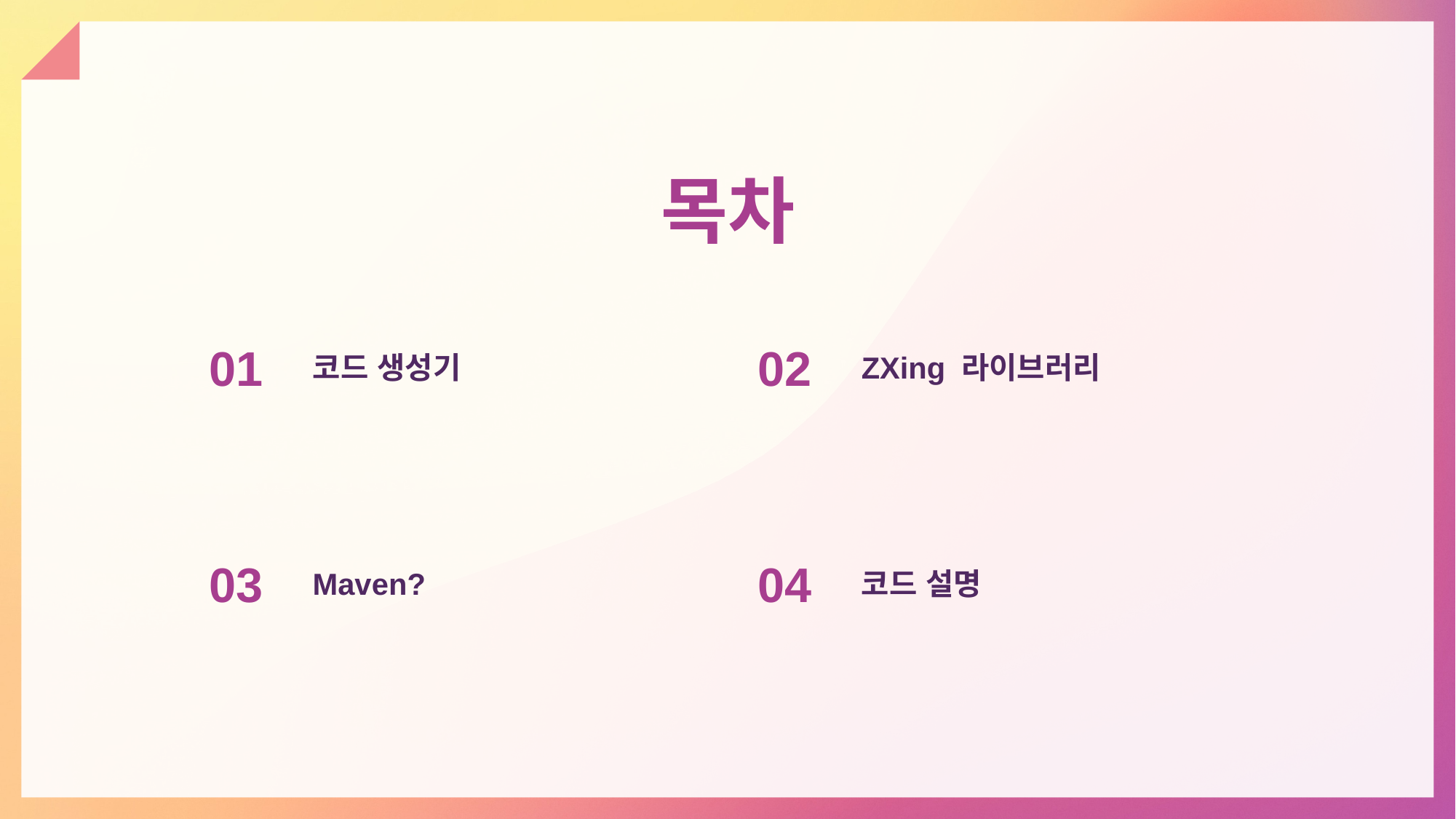

# 목차
01
02
코드 생성기
ZXing 라이브러리
03
04
Maven?
코드 설명